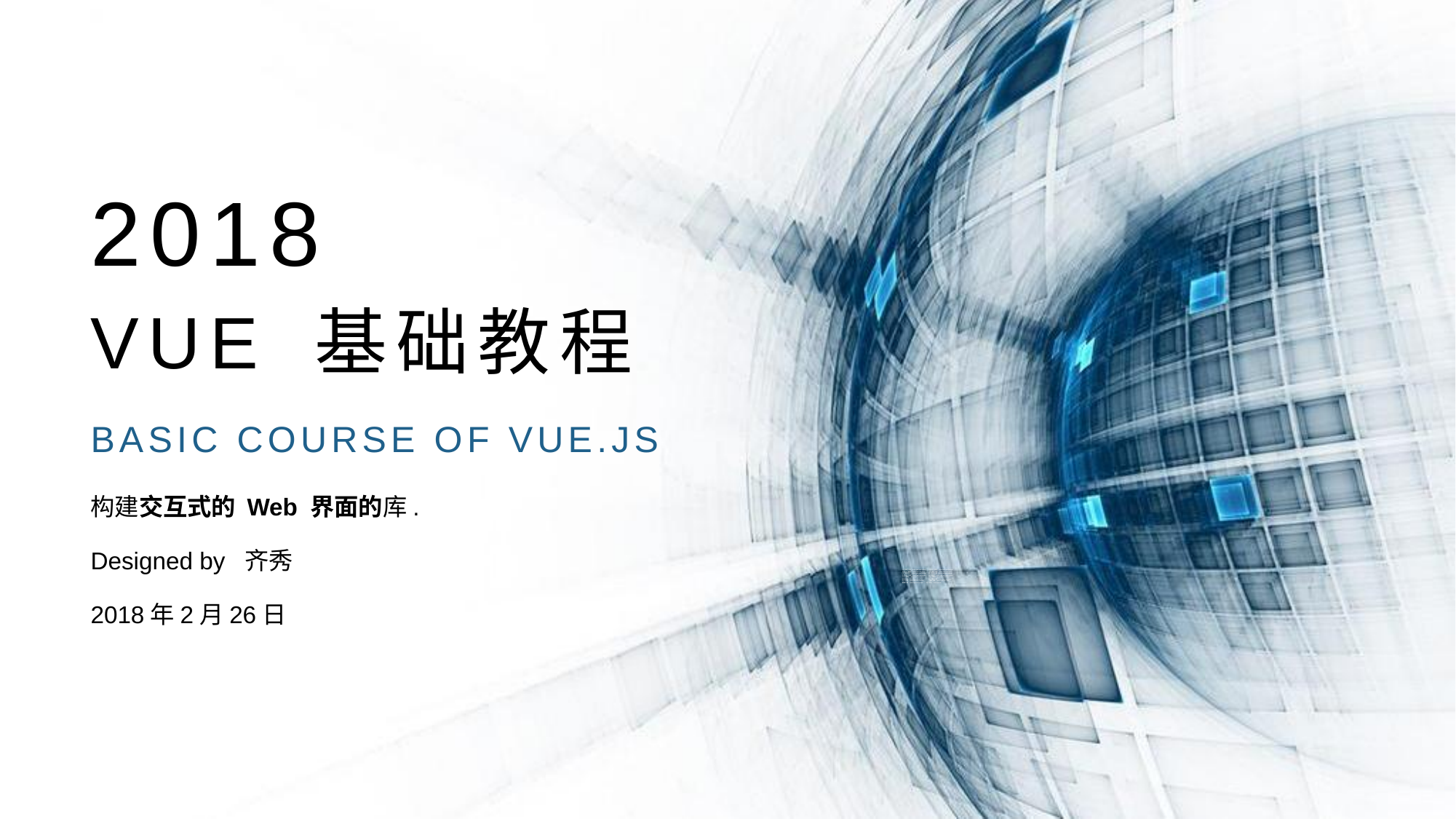

2018
VUE 基础教程
BASIC COURSE OF VUE.JS
构建交互式的 Web 界面的库.
Designed by  齐秀
2018年2月26日